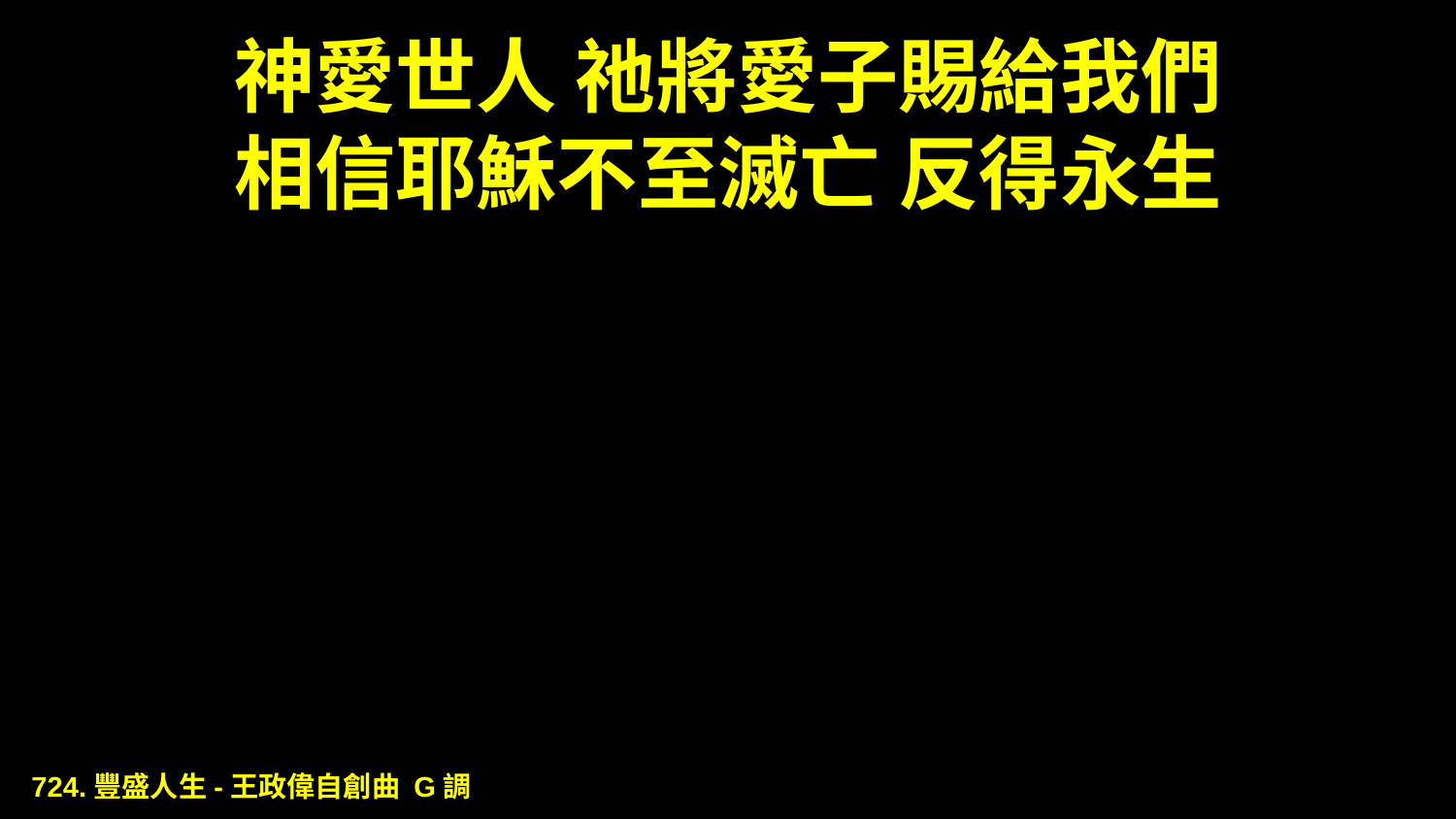

# 神愛世人 祂將愛子賜給我們 相信耶穌不至滅亡 反得永生
724.豐盛人生-王政偉自創曲 G調